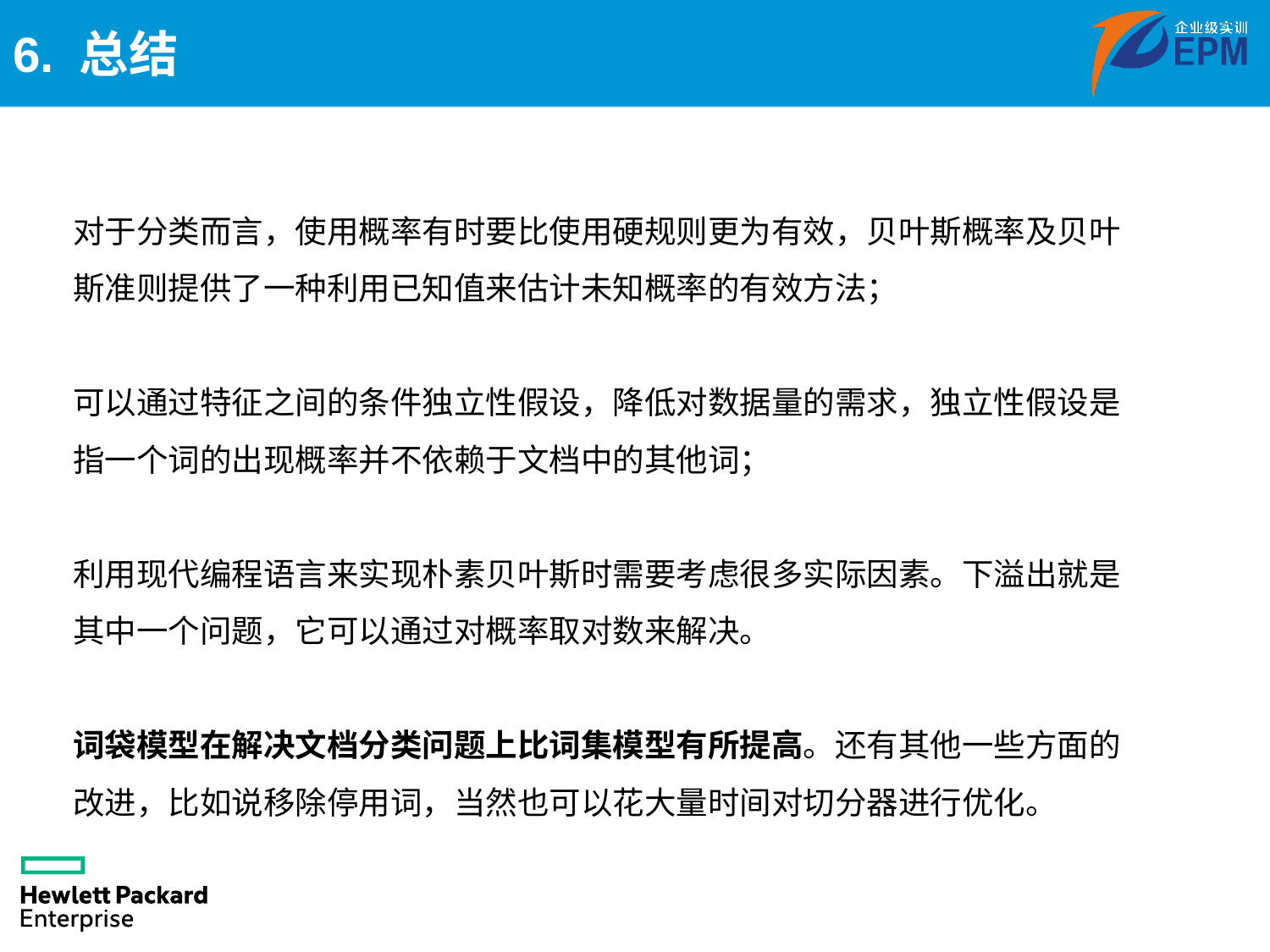

# 6. 总结

对于分类而言，使用概率有时要比使用硬规则更为有效，贝叶斯概率及贝叶斯准则提供了一种利用已知值来估计未知概率的有效方法；

可以通过特征之间的条件独立性假设，降低对数据量的需求，独立性假设是指一个词的出现概率并不依赖于文档中的其他词；

利用现代编程语言来实现朴素贝叶斯时需要考虑很多实际因素。下溢出就是其中一个问题，它可以通过对概率取对数来解决。

词袋模型在解决文档分类问题上比词集模型有所提高。还有其他一些方面的改进，比如说移除停用词，当然也可以花大量时间对切分器进行优化。